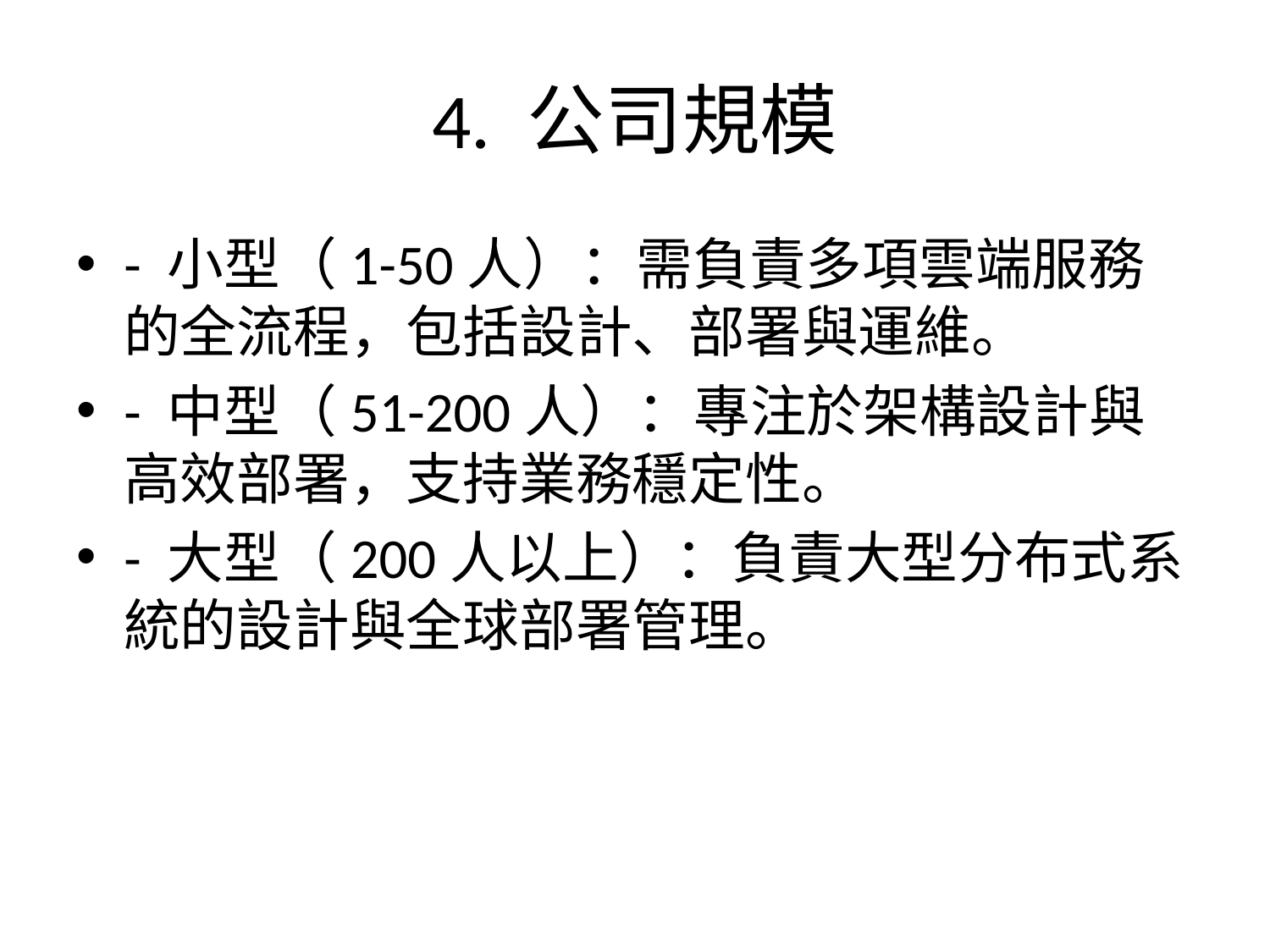

# 4. 公司規模
- 小型（1-50人）：需負責多項雲端服務的全流程，包括設計、部署與運維。
- 中型（51-200人）：專注於架構設計與高效部署，支持業務穩定性。
- 大型（200人以上）：負責大型分布式系統的設計與全球部署管理。